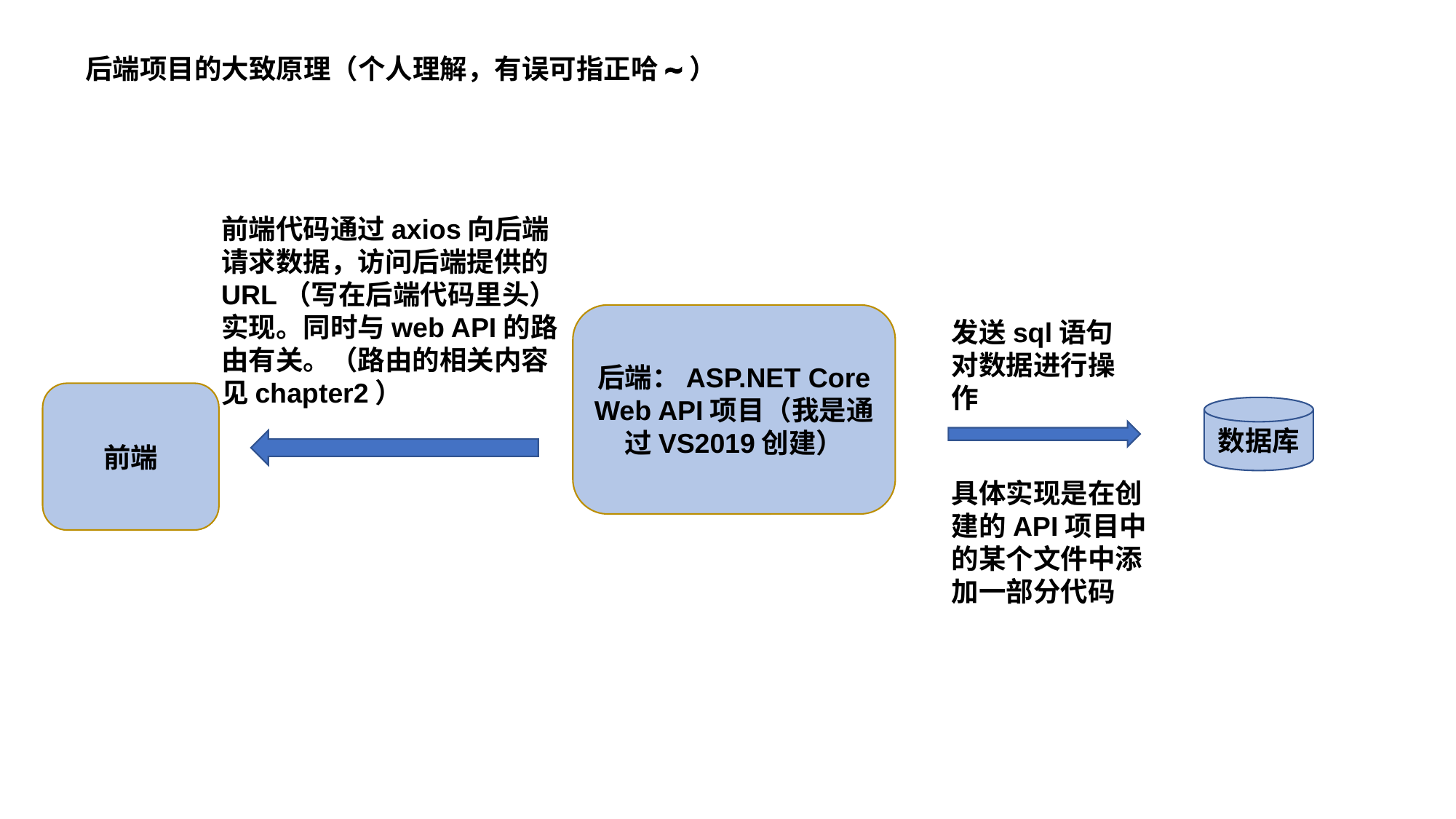

后端项目的大致原理（个人理解，有误可指正哈~）
前端代码通过axios向后端请求数据，访问后端提供的URL（写在后端代码里头）实现。同时与web API的路由有关。（路由的相关内容见chapter2）
后端：ASP.NET Core Web API项目（我是通过VS2019创建）
发送sql语句对数据进行操作
前端
数据库

具体实现是在创建的API项目中的某个文件中添加一部分代码